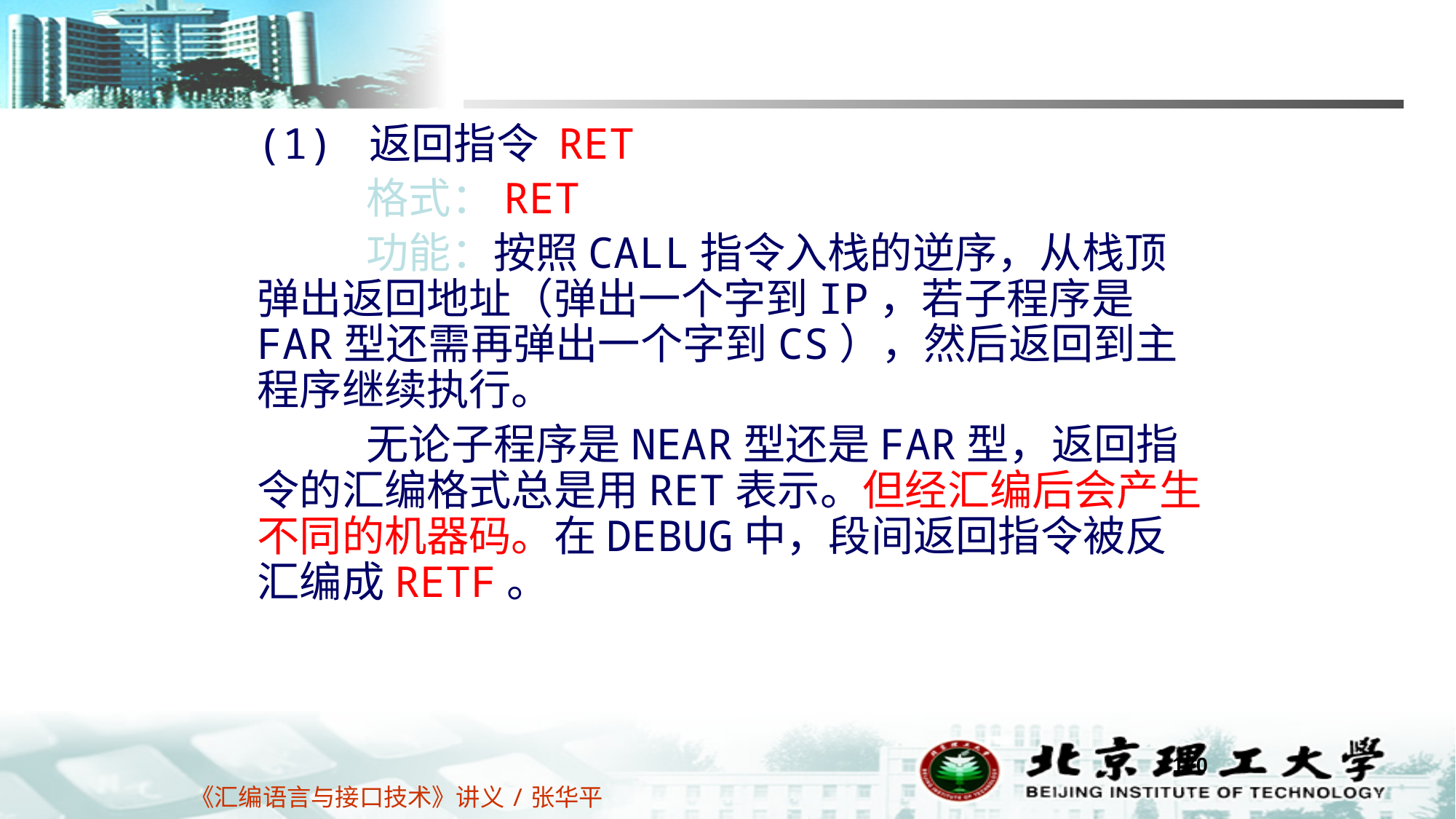

(1) 返回指令 RET
	格式：RET
	功能：按照CALL指令入栈的逆序，从栈顶弹出返回地址（弹出一个字到IP，若子程序是FAR型还需再弹出一个字到CS），然后返回到主程序继续执行。
	无论子程序是NEAR型还是FAR型，返回指令的汇编格式总是用RET表示。但经汇编后会产生不同的机器码。在DEBUG中，段间返回指令被反汇编成RETF。
170